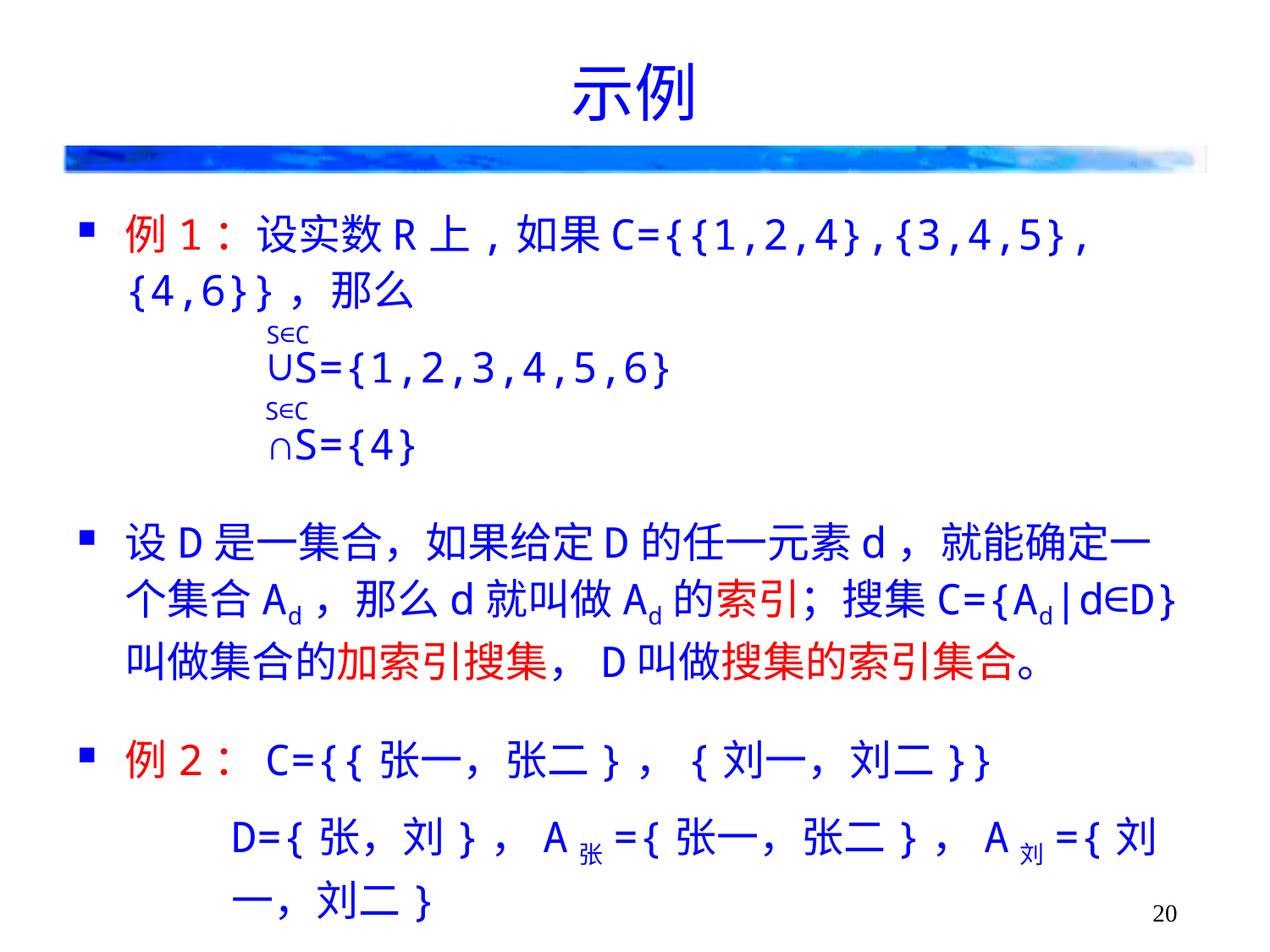

# 示例
例1：设实数R上,如果C={{1,2,4},{3,4,5},{4,6}}，那么
∪S={1,2,3,4,5,6}
∩S={4}
设D是一集合，如果给定D的任一元素d，就能确定一个集合Ad，那么d就叫做Ad的索引；搜集C={Ad|d∈D}叫做集合的加索引搜集，D叫做搜集的索引集合。
例2：C={{张一，张二}，{刘一，刘二}}
D={张，刘}，A张={张一，张二}，A刘={刘一，刘二}
S∈C
S∈C
20